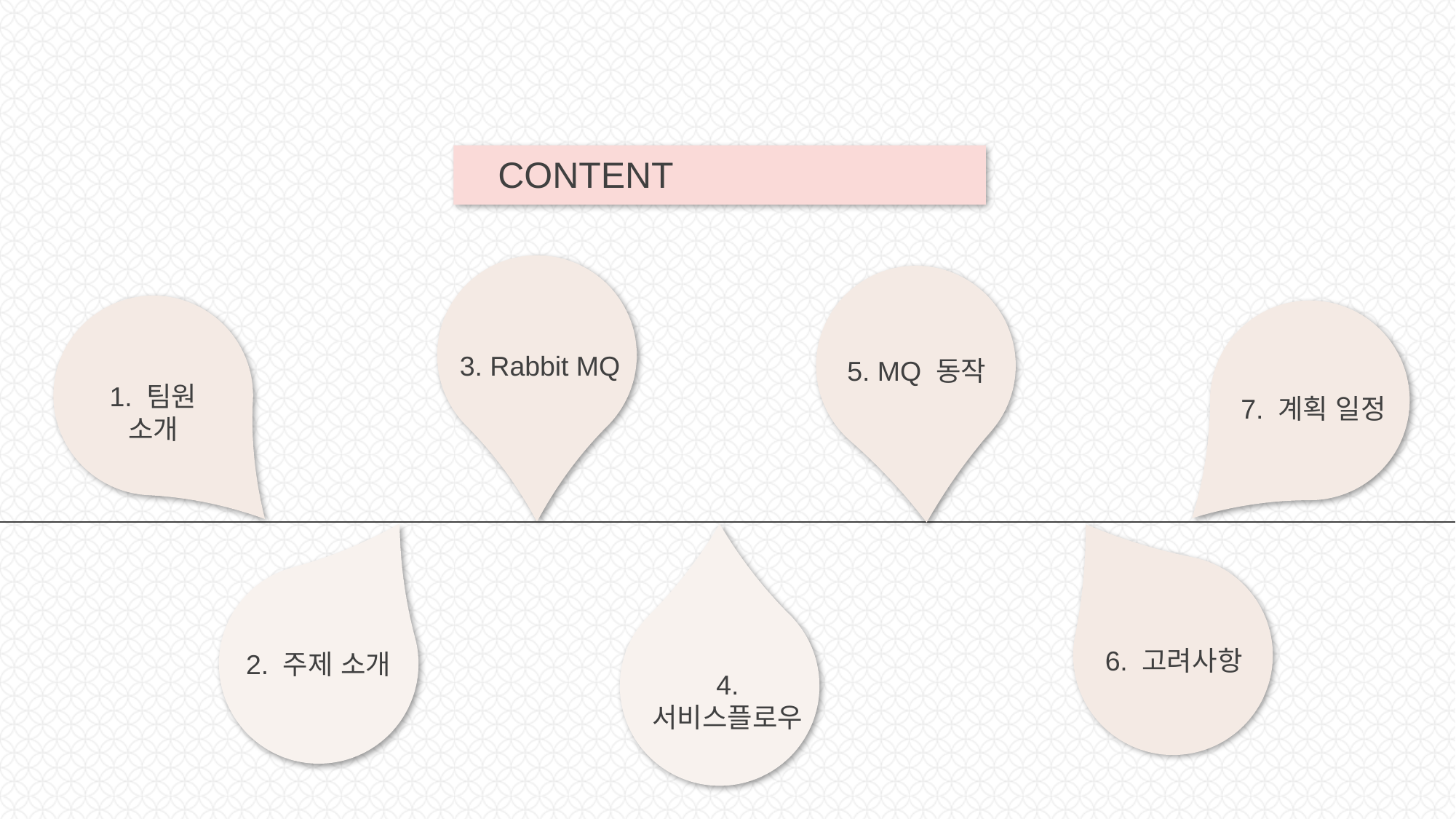

CONTENT

3. Rabbit MQ
5. MQ 동작
1. 팀원 소개
7. 계획 일정

6. 고려사항
2. 주제 소개
4. 서비스플로우